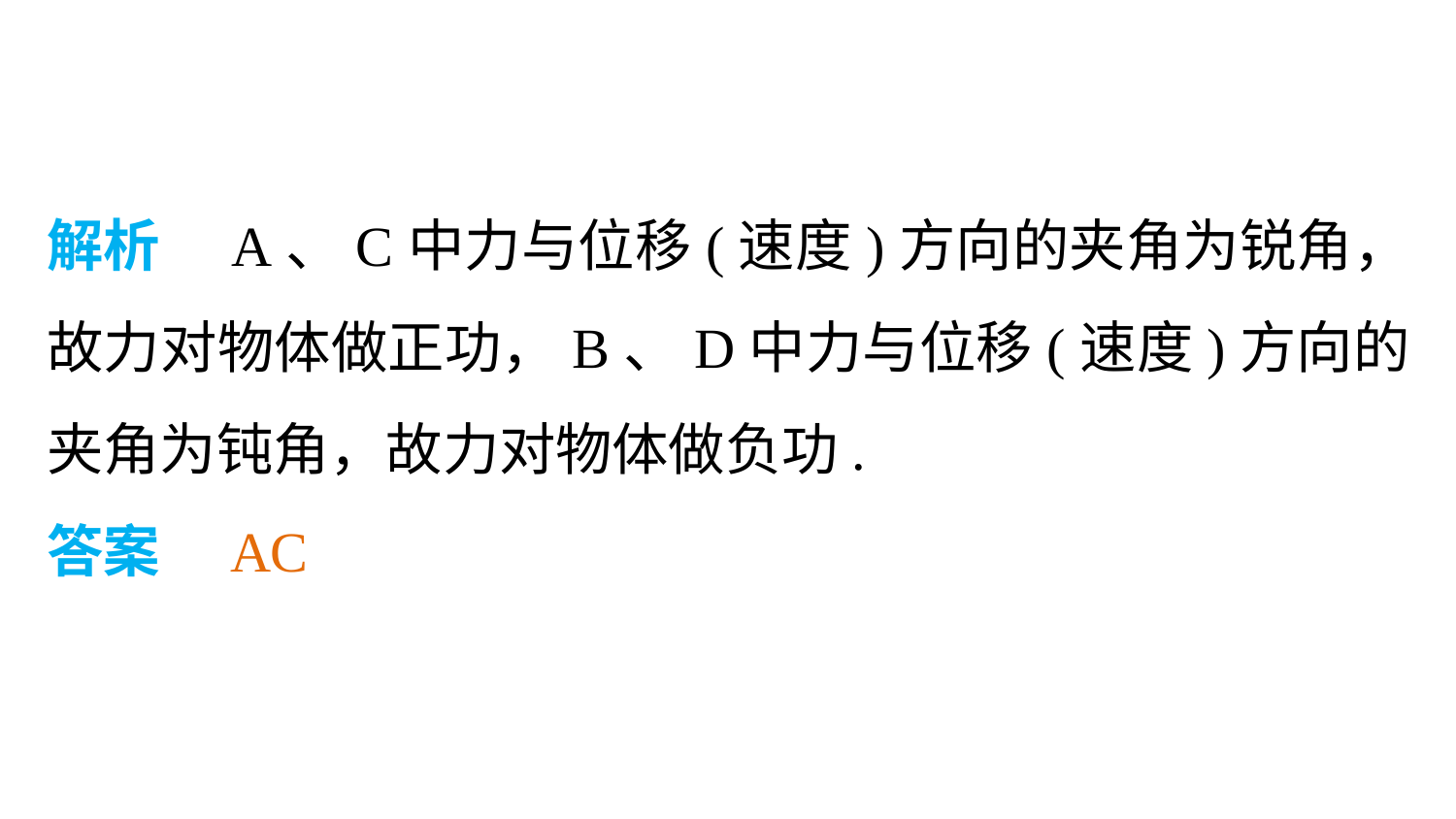

解析　A、C中力与位移(速度)方向的夹角为锐角，故力对物体做正功，B、D中力与位移(速度)方向的夹角为钝角，故力对物体做负功.
答案　AC